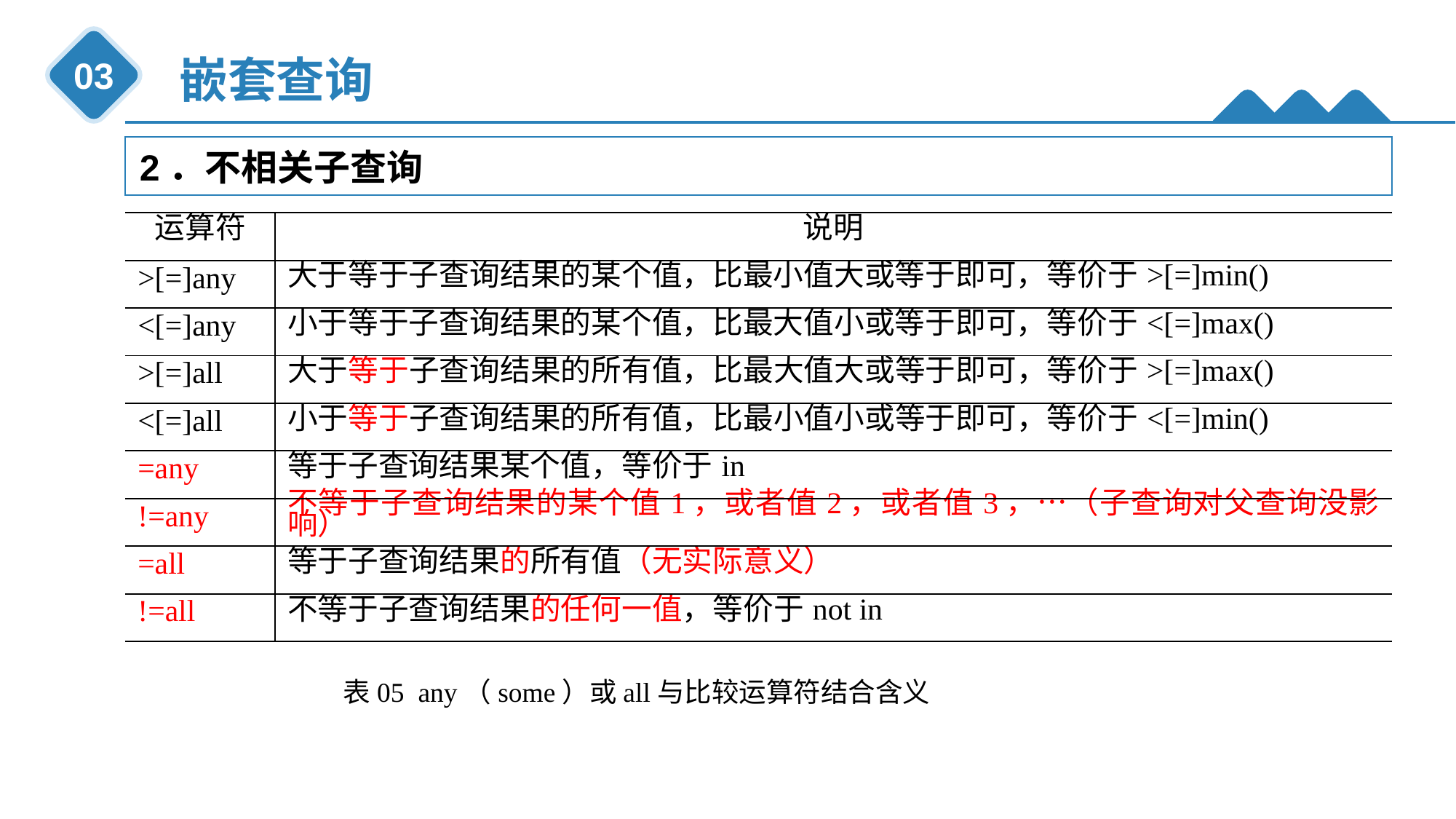

嵌套查询
03

2．不相关子查询
| 运算符 | 说明 |
| --- | --- |
| >[=]any | 大于等于子查询结果的某个值，比最小值大或等于即可，等价于>[=]min() |
| <[=]any | 小于等于子查询结果的某个值，比最大值小或等于即可，等价于<[=]max() |
| >[=]all | 大于等于子查询结果的所有值，比最大值大或等于即可，等价于>[=]max() |
| <[=]all | 小于等于子查询结果的所有值，比最小值小或等于即可，等价于<[=]min() |
| =any | 等于子查询结果某个值，等价于in |
| !=any | 不等于子查询结果的某个值1，或者值2，或者值3，…（子查询对父查询没影响） |
| =all | 等于子查询结果的所有值（无实际意义） |
| !=all | 不等于子查询结果的任何一值，等价于not in |
数据库原理与应用
表05  any（some）或all与比较运算符结合含义